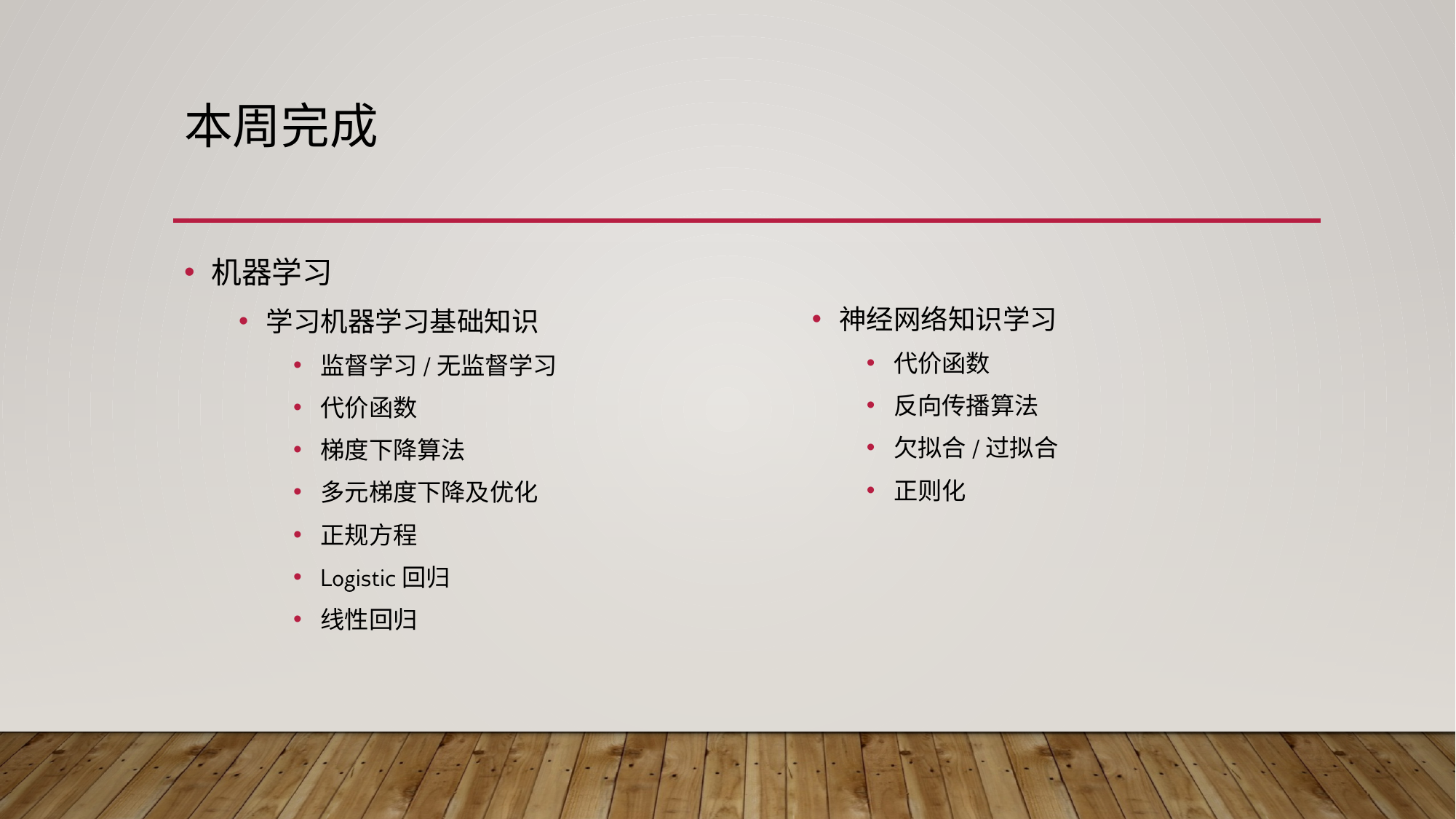

# 本周完成
机器学习
学习机器学习基础知识
监督学习/无监督学习
代价函数
梯度下降算法
多元梯度下降及优化
正规方程
Logistic回归
线性回归

神经网络知识学习
代价函数
反向传播算法
欠拟合/过拟合
正则化